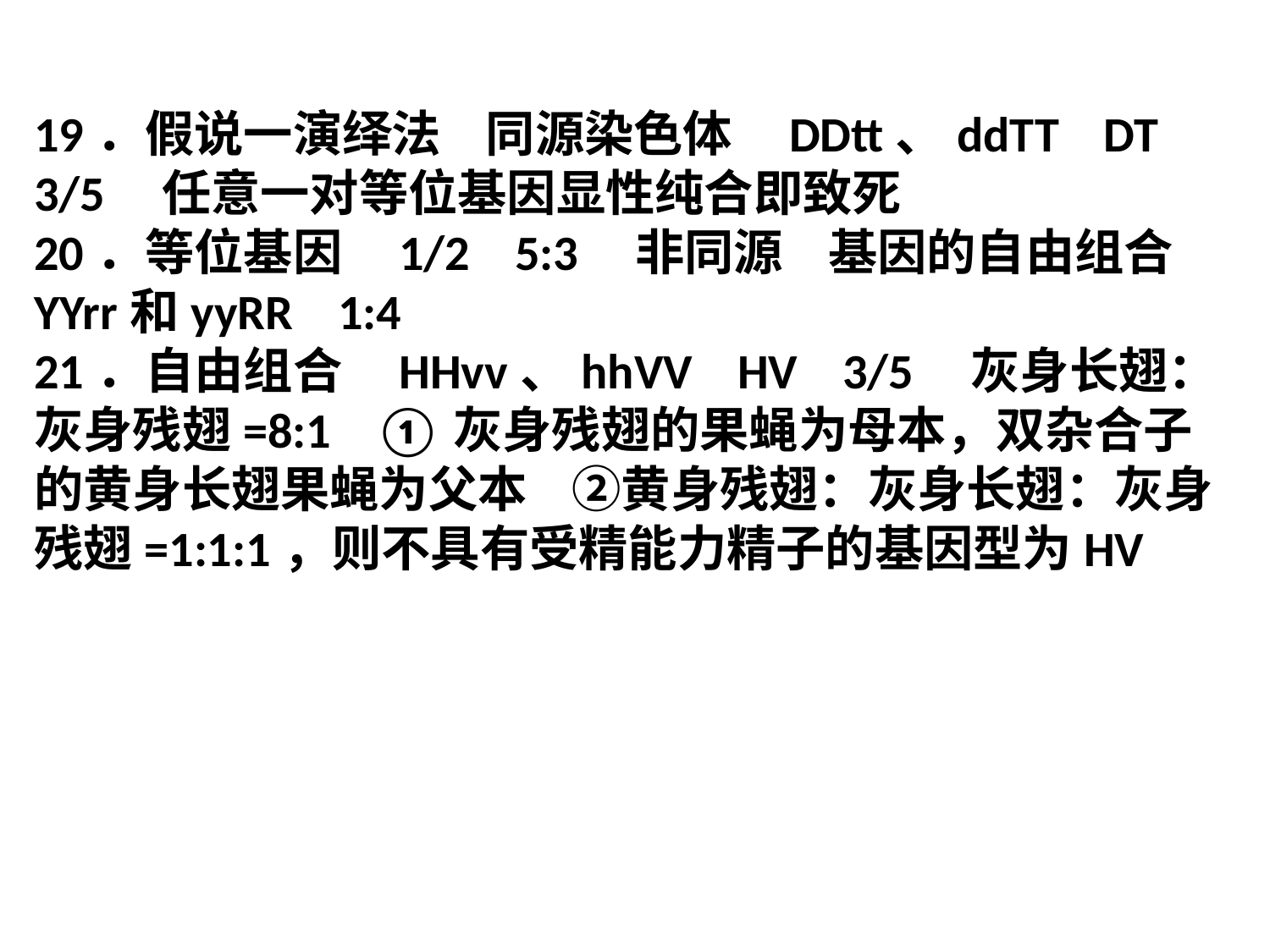

19．假说一演绎法    同源染色体    DDtt、ddTT    DT    3/5    任意一对等位基因显性纯合即致死
20．等位基因    1/2    5:3    非同源    基因的自由组合    YYrr和yyRR    1:4
21．自由组合    HHvv、hhVV    HV    3/5    灰身长翅：灰身残翅=8:1    ①灰身残翅的果蝇为母本，双杂合子的黄身长翅果蝇为父本    ②黄身残翅：灰身长翅：灰身残翅=1:1:1，则不具有受精能力精子的基因型为HV